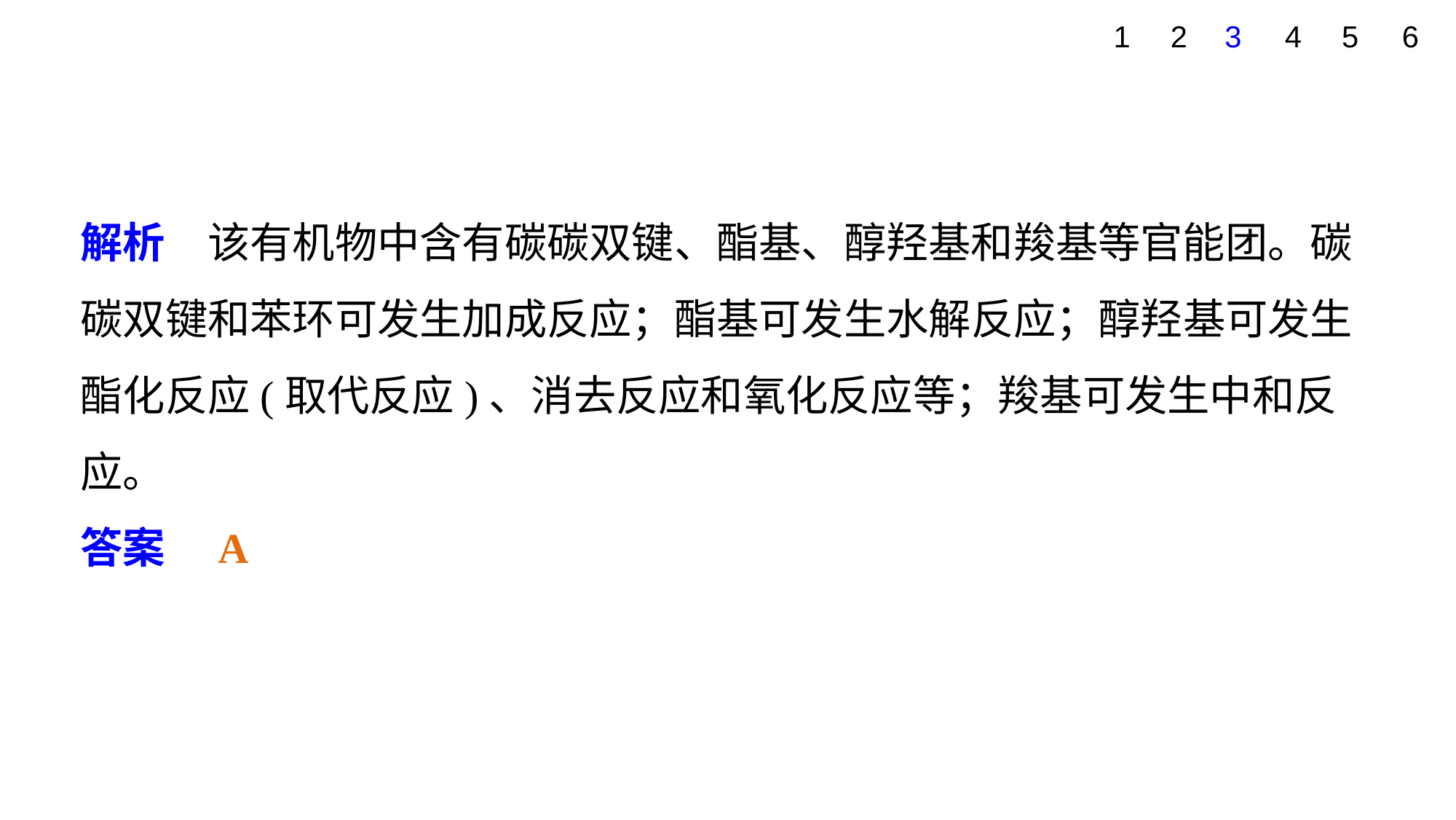

1
2
3
4
5
6
解析　该有机物中含有碳碳双键、酯基、醇羟基和羧基等官能团。碳碳双键和苯环可发生加成反应；酯基可发生水解反应；醇羟基可发生酯化反应(取代反应)、消去反应和氧化反应等；羧基可发生中和反应。
答案　A